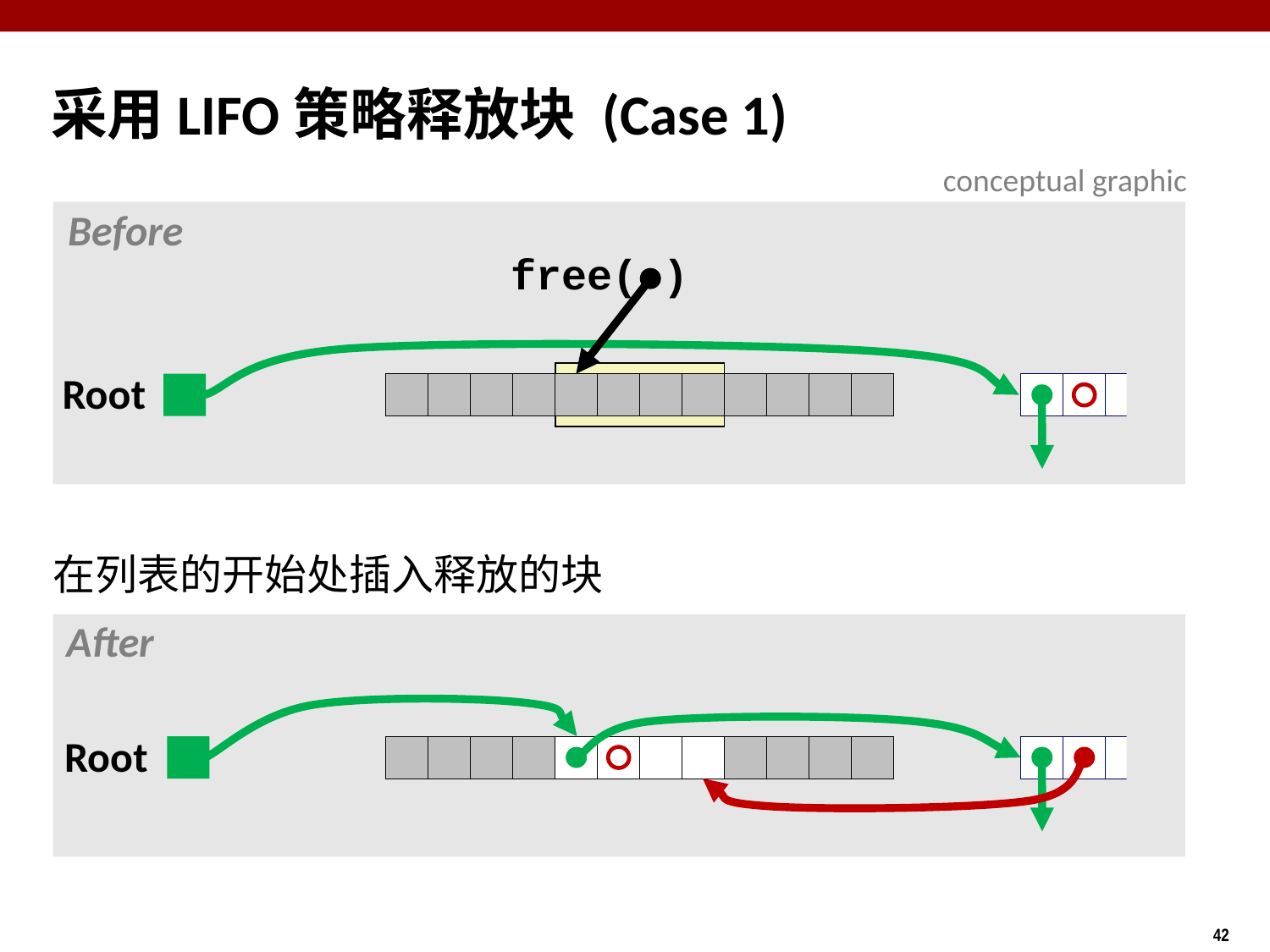

采用LIFO策略释放块 (Case 1)
conceptual graphic

Before
free( )

Root

在列表的开始处插入释放的块

After

Root